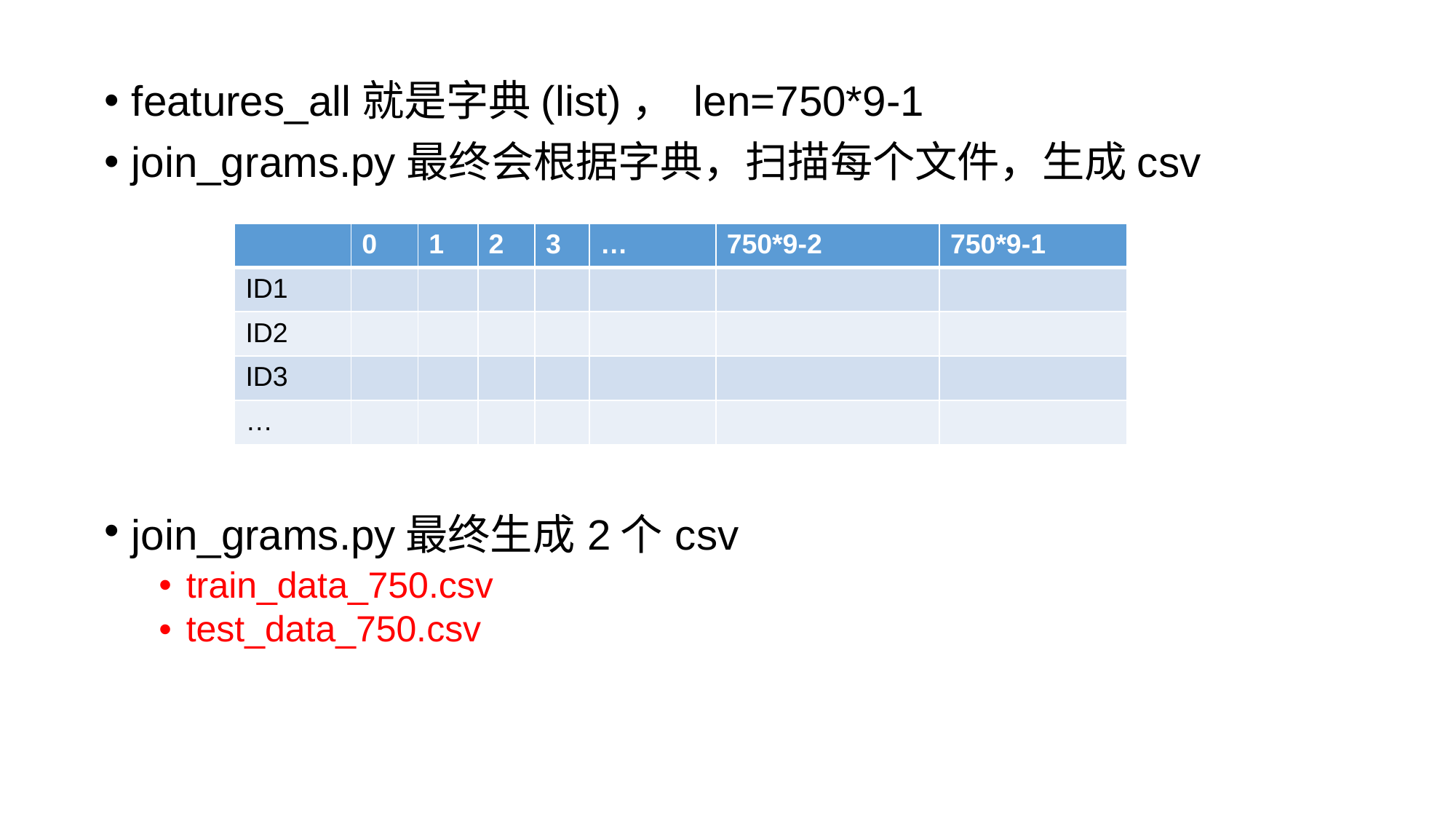

features_all就是字典(list)， len=750*9-1
join_grams.py最终会根据字典，扫描每个文件，生成csv

|  | 0 | 1 | 2 | 3 | … | 750\*9-2 | 750\*9-1 |
| --- | --- | --- | --- | --- | --- | --- | --- |
| ID1 |  |  |  |  |  |  |  |
| ID2 |  |  |  |  |  |  |  |
| ID3 |  |  |  |  |  |  |  |
| … |  |  |  |  |  |  |  |
join_grams.py最终生成2个csv
train_data_750.csv
test_data_750.csv